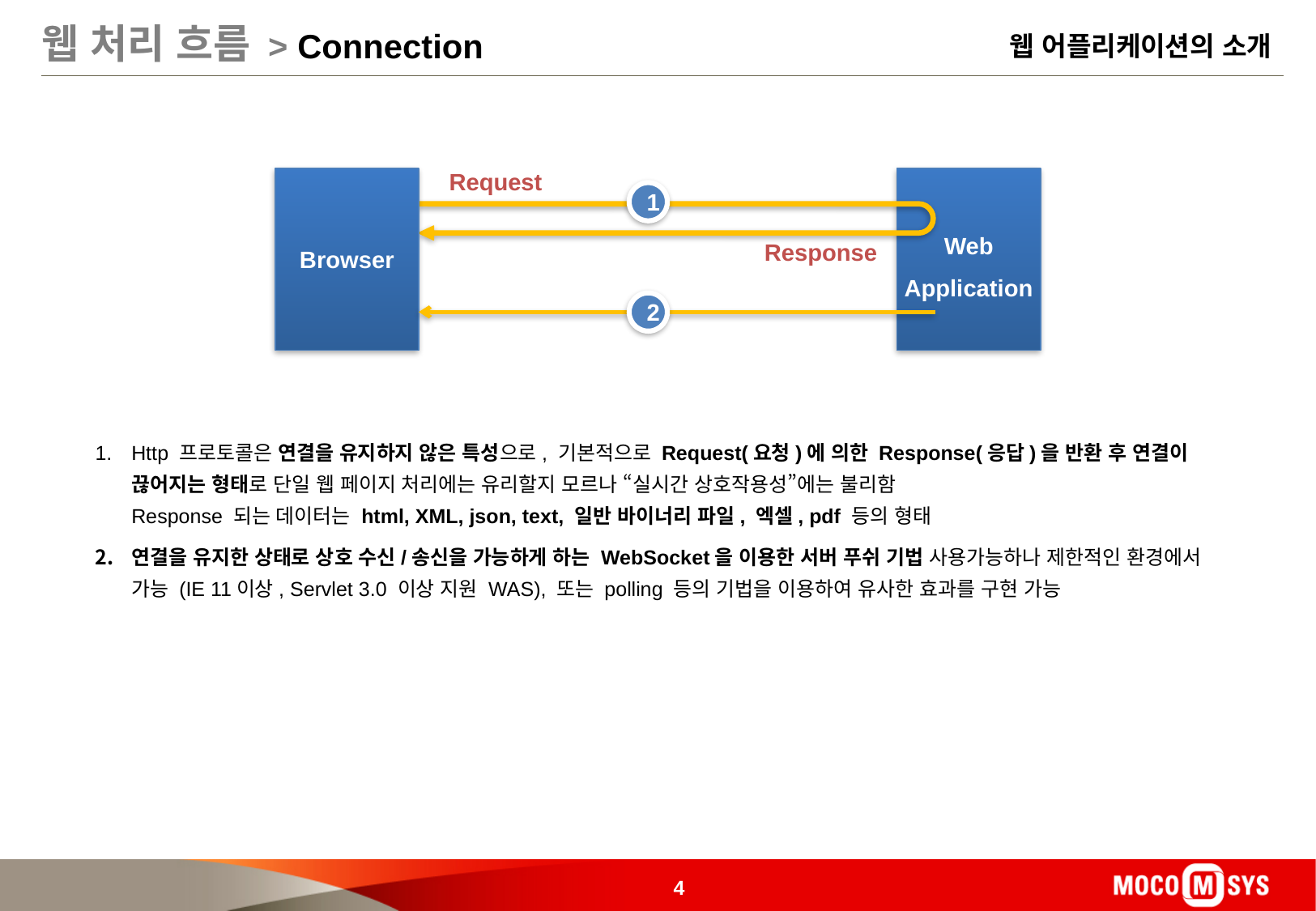

# 웹 처리 흐름 > Connection
웹 어플리케이션의 소개
Request
Browser
Web Application
1
Response
2
Http 프로토콜은 연결을 유지하지 않은 특성으로, 기본적으로 Request(요청)에 의한 Response(응답)을 반환 후 연결이 끊어지는 형태로 단일 웹 페이지 처리에는 유리할지 모르나 “실시간 상호작용성”에는 불리함
Response 되는 데이터는 html, XML, json, text, 일반 바이너리 파일, 엑셀, pdf 등의 형태
연결을 유지한 상태로 상호 수신/송신을 가능하게 하는 WebSocket을 이용한 서버 푸쉬 기법 사용가능하나 제한적인 환경에서 가능 (IE 11이상, Servlet 3.0 이상 지원 WAS), 또는 polling 등의 기법을 이용하여 유사한 효과를 구현 가능